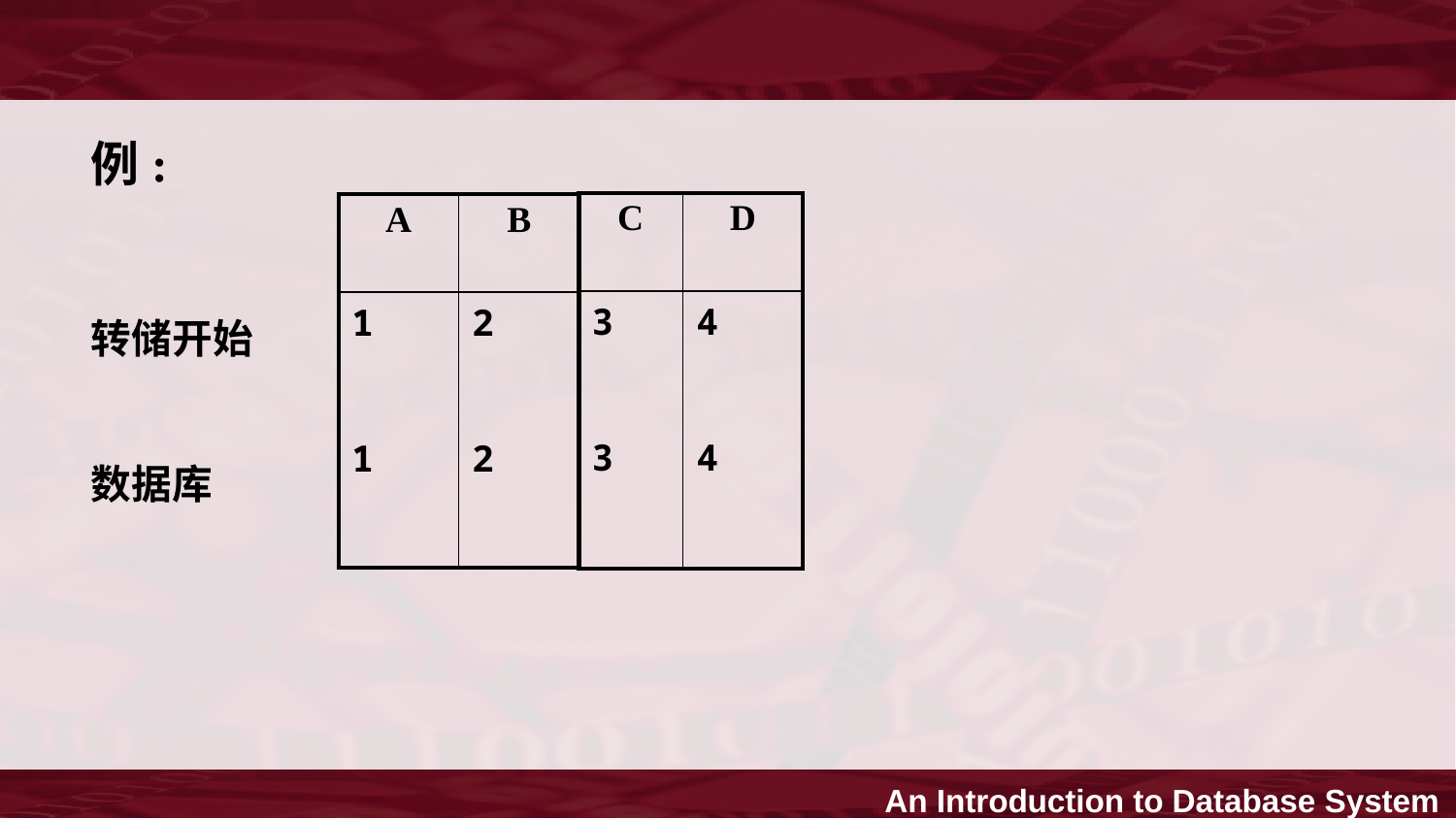

例:

转储开始

数据库
| C | D |
| --- | --- |
| 3 3 | 4 4 |
| A | B |
| --- | --- |
| 1 1 | 2 2 |